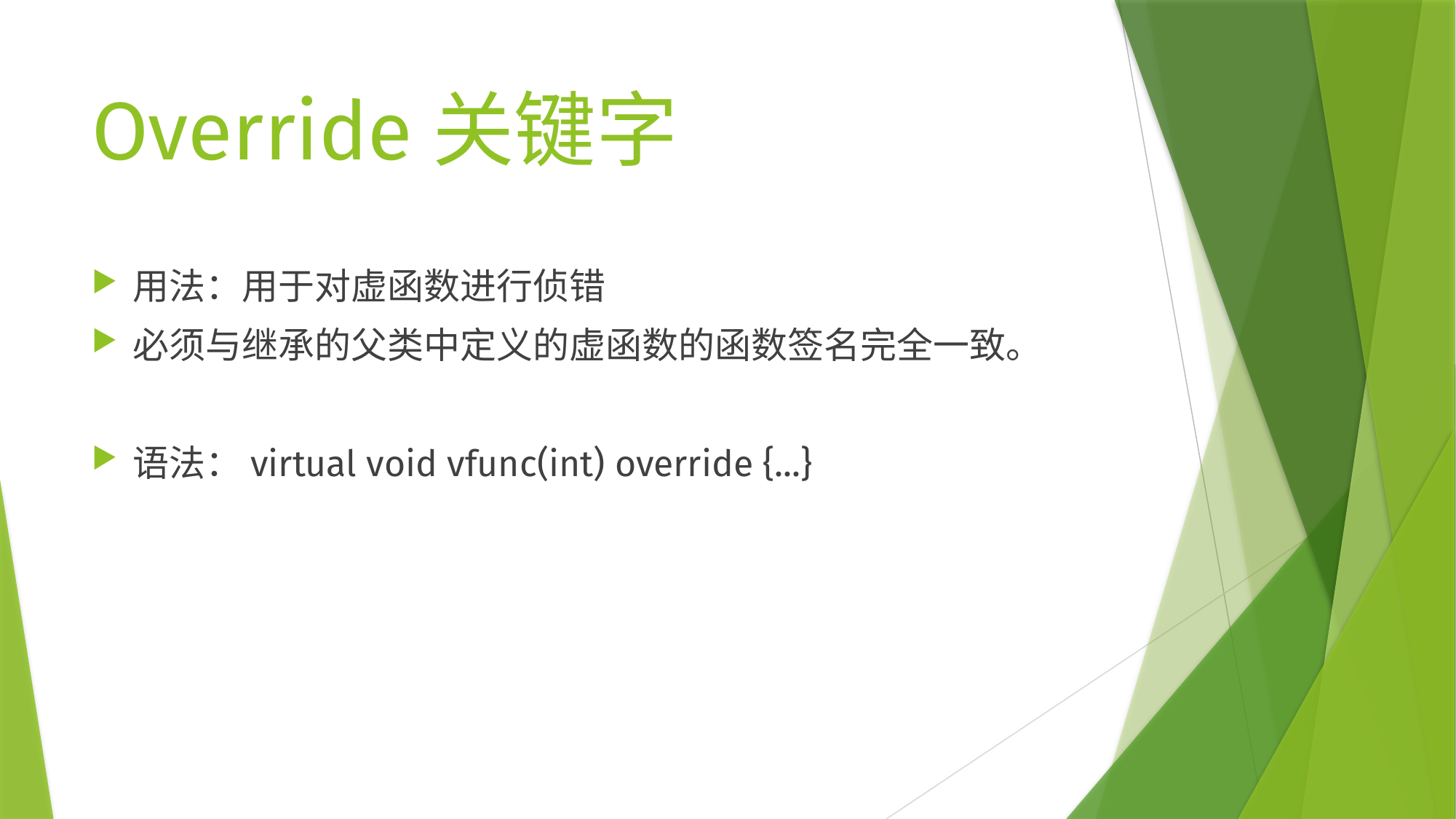

# Override关键字
用法：用于对虚函数进行侦错
必须与继承的父类中定义的虚函数的函数签名完全一致。

语法：virtual void vfunc(int) override {...}